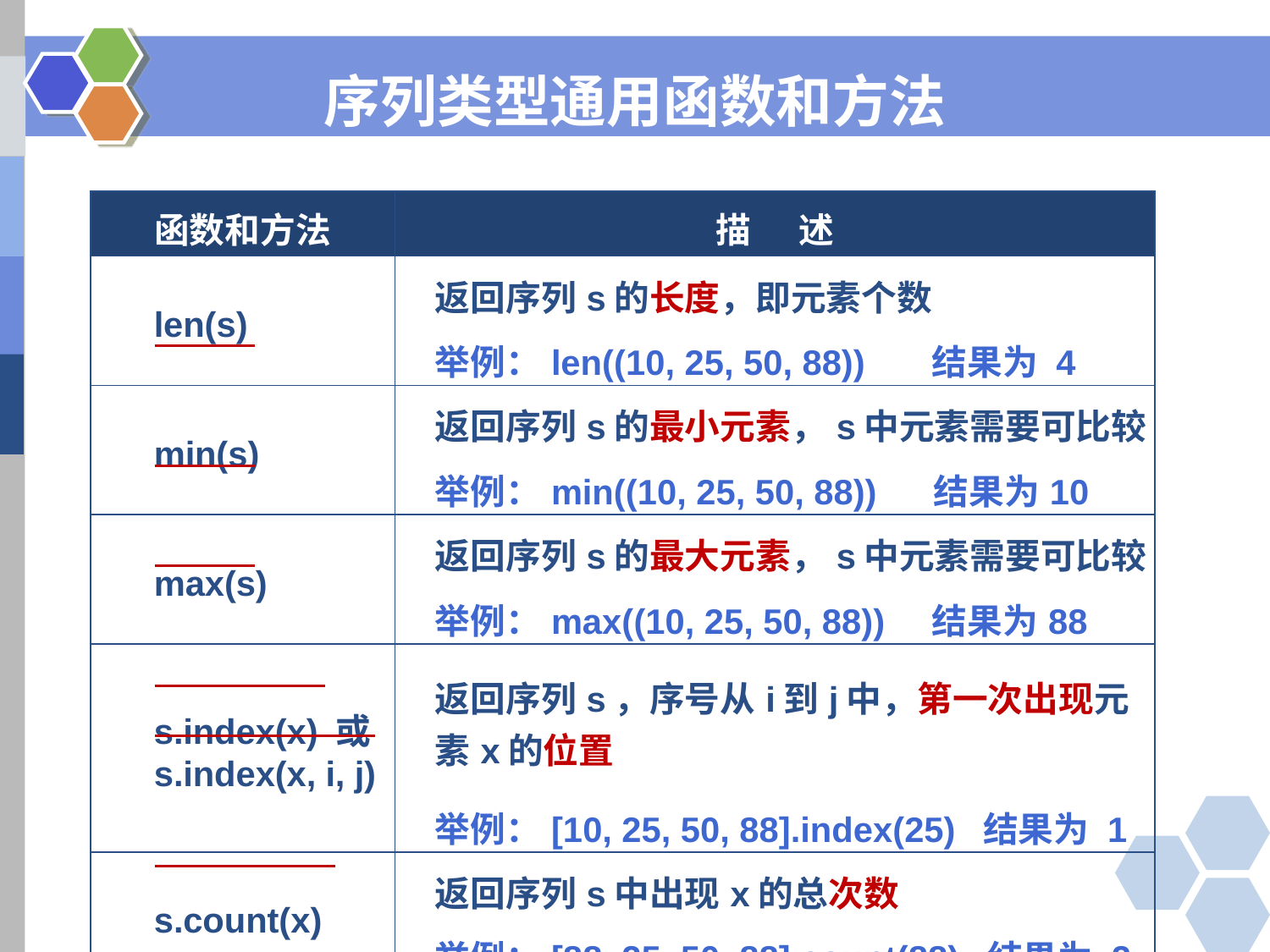

序列类型通用函数和方法
| 函数和方法 | 描 述 |
| --- | --- |
| len(s) | 返回序列s的长度，即元素个数 举例：len((10, 25, 50, 88)) 结果为 4 |
| min(s) | 返回序列s的最小元素，s中元素需要可比较 举例：min((10, 25, 50, 88)) 结果为10 |
| max(s) | 返回序列s的最大元素，s中元素需要可比较 举例：max((10, 25, 50, 88)) 结果为88 |
| s.index(x) 或 s.index(x, i, j) | 返回序列s，序号从i到j中，第一次出现元素x的位置 举例：[10, 25, 50, 88].index(25) 结果为 1 |
| s.count(x) | 返回序列s中出现x的总次数 举例：[88, 25, 50, 88].count(88) 结果为 2 |